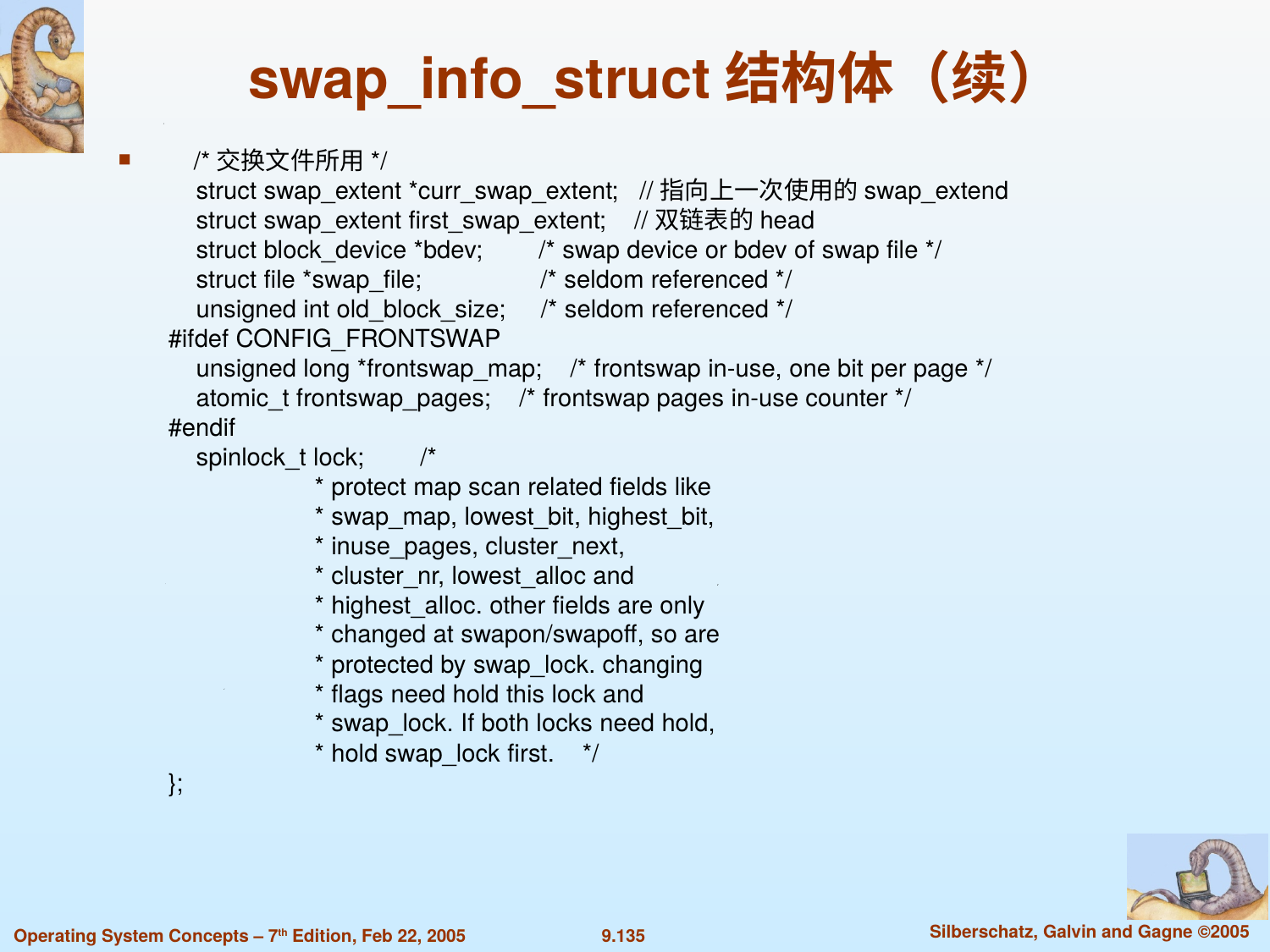

swap_info_struct结构体（续）
    /*交换文件所用*/
    struct swap_extent *curr_swap_extent;   //指向上一次使用的swap_extend
    struct swap_extent first_swap_extent;    //双链表的head
    struct block_device *bdev;        /* swap device or bdev of swap file */
    struct file *swap_file;                 /* seldom referenced */
    unsigned int old_block_size;     /* seldom referenced */
#ifdef CONFIG_FRONTSWAP
    unsigned long *frontswap_map;    /* frontswap in-use, one bit per page */
    atomic_t frontswap_pages;    /* frontswap pages in-use counter */
#endif
    spinlock_t lock;        /*
                     * protect map scan related fields like
                     * swap_map, lowest_bit, highest_bit,
                     * inuse_pages, cluster_next,
                     * cluster_nr, lowest_alloc and
                     * highest_alloc. other fields are only
                     * changed at swapon/swapoff, so are
                     * protected by swap_lock. changing
                     * flags need hold this lock and
                     * swap_lock. If both locks need hold,
                     * hold swap_lock first.    */
};